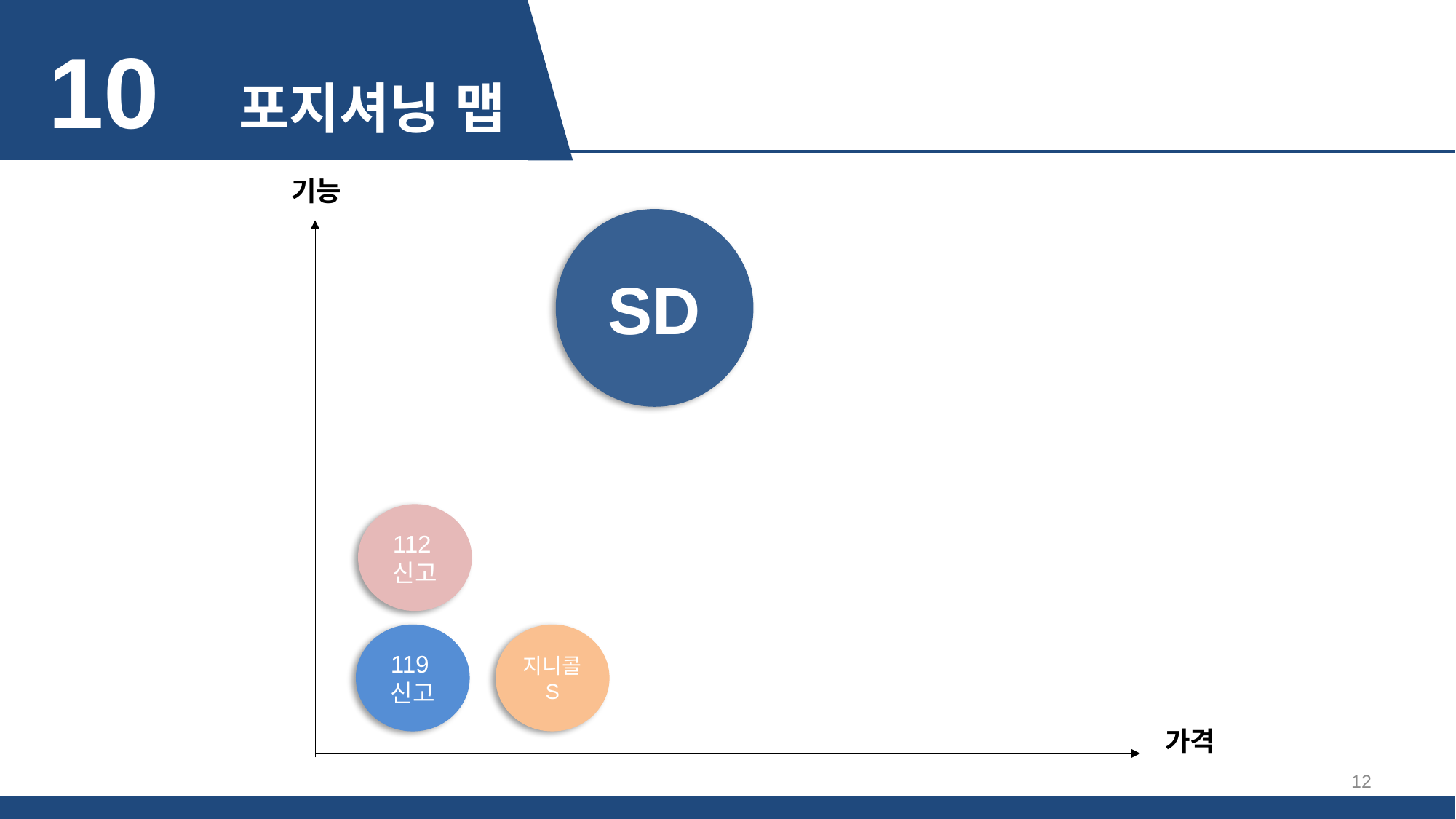

10  포지셔닝 맵
기능
SD
112신고
119신고
지니콜S
 가격
12